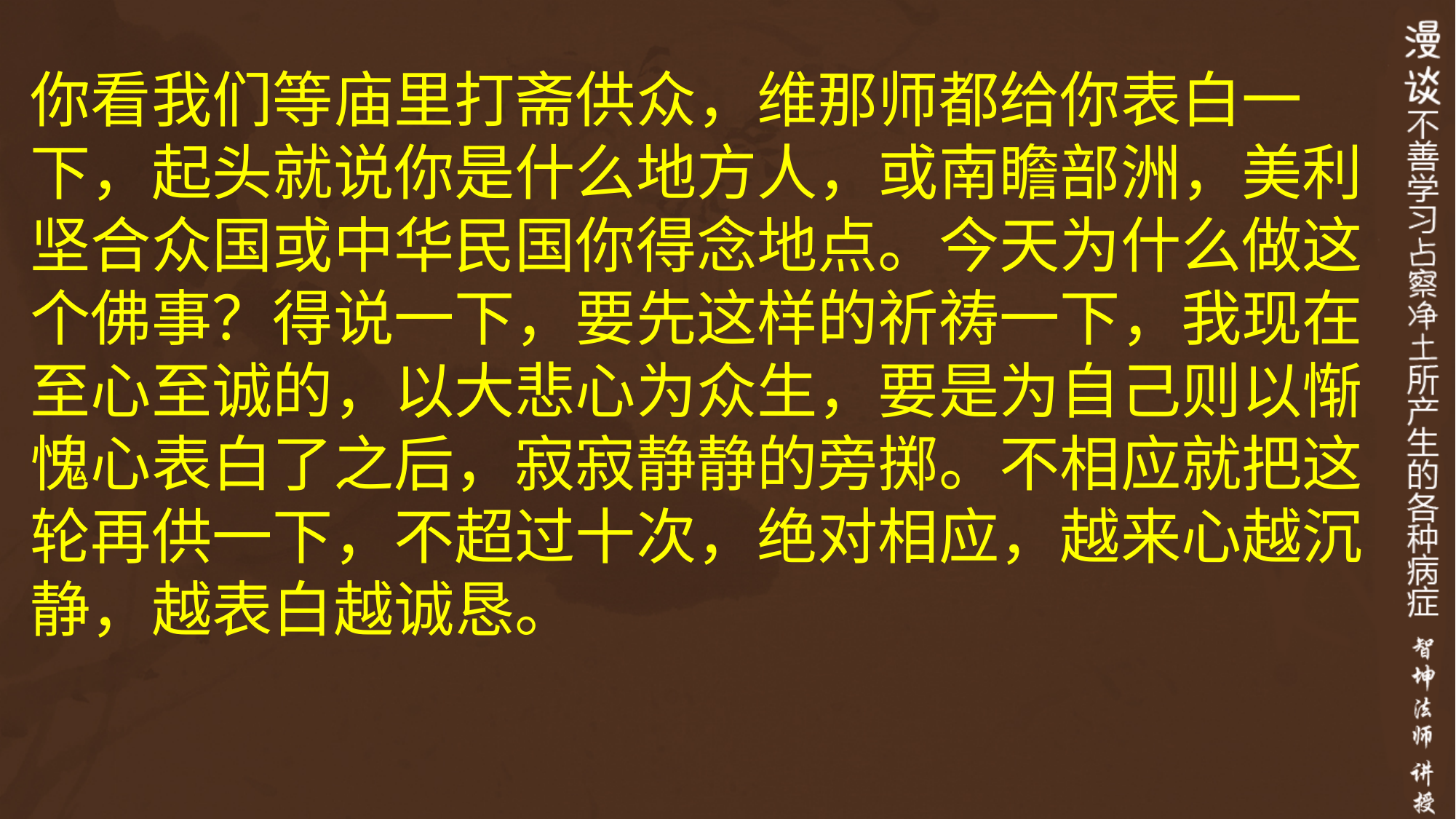

你看我们等庙里打斋供众，维那师都给你表白一下，起头就说你是什么地方人，或南瞻部洲，美利坚合众国或中华民国你得念地点。今天为什么做这个佛事？得说一下，要先这样的祈祷一下，我现在至心至诚的，以大悲心为众生，要是为自己则以惭愧心表白了之后，寂寂静静的旁掷。不相应就把这轮再供一下，不超过十次，绝对相应，越来心越沉静，越表白越诚恳。